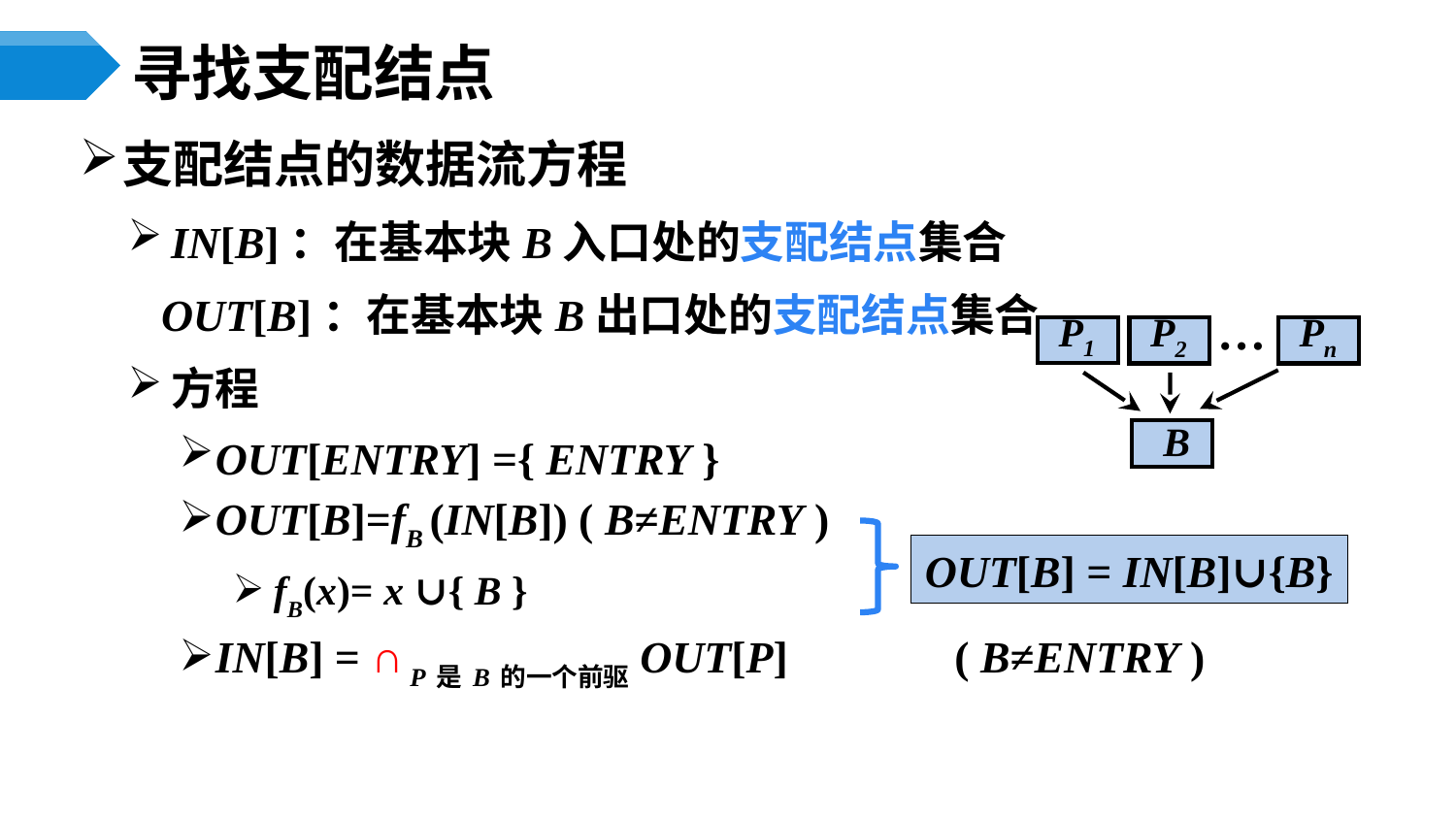

# 寻找支配结点
支配结点的数据流方程
IN[B]：在基本块B入口处的支配结点集合
   OUT[B]：在基本块B出口处的支配结点集合
方程
OUT[ENTRY] ={ ENTRY }
OUT[B]=fB (IN[B]) ( B≠ENTRY )
fB(x)= x ∪{ B }
IN[B] = ∩ P是B的一个前驱OUT[P] 	 ( B≠ENTRY )

…
 P1
 P2
 Pn

  B

OUT[B] = IN[B]∪{B}